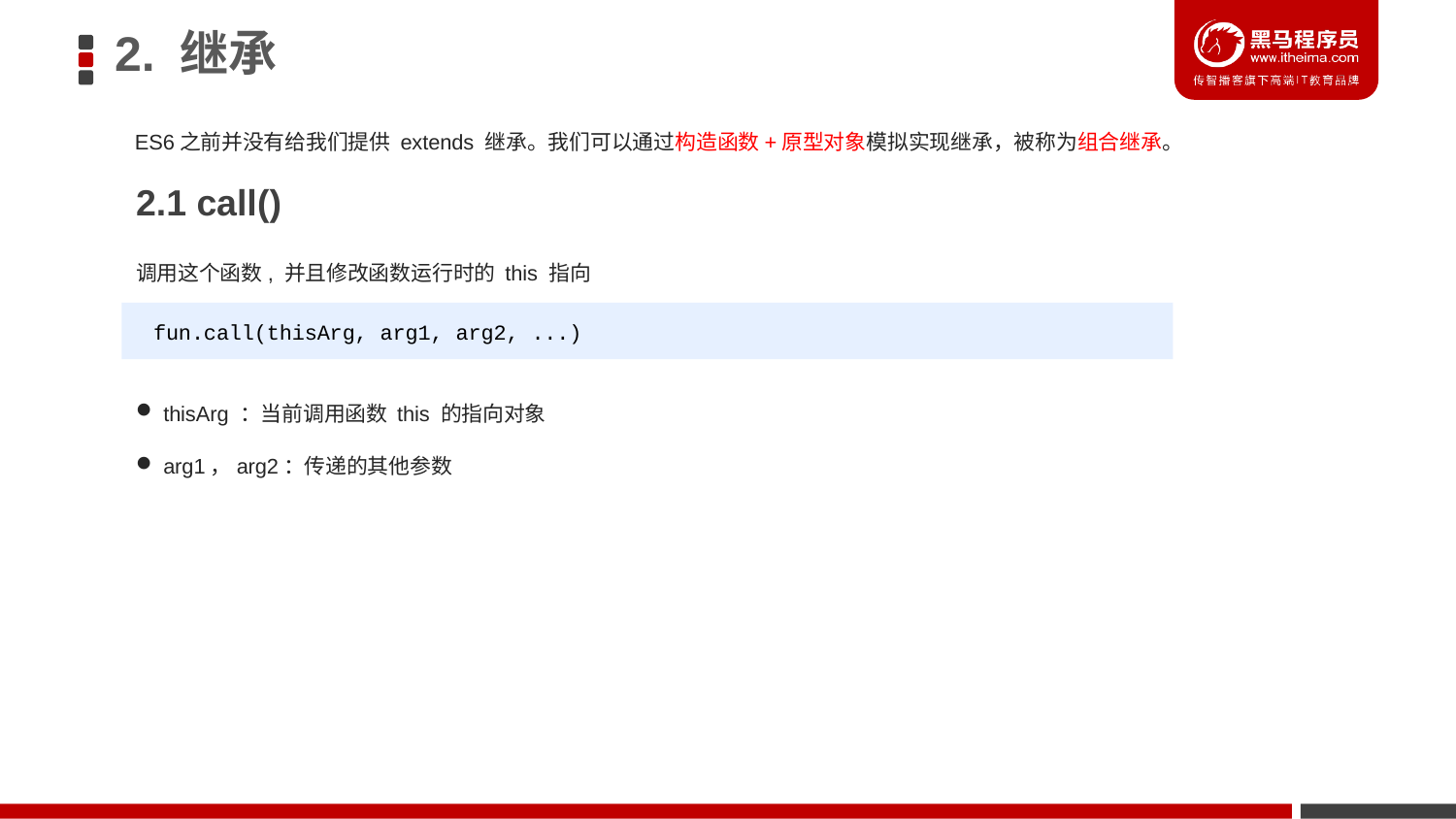

# 2. 继承
ES6之前并没有给我们提供 extends 继承。我们可以通过构造函数+原型对象模拟实现继承，被称为组合继承。
2.1 call()
调用这个函数, 并且修改函数运行时的 this 指向
fun.call(thisArg, arg1, arg2, ...)
thisArg ：当前调用函数 this 的指向对象
arg1，arg2：传递的其他参数